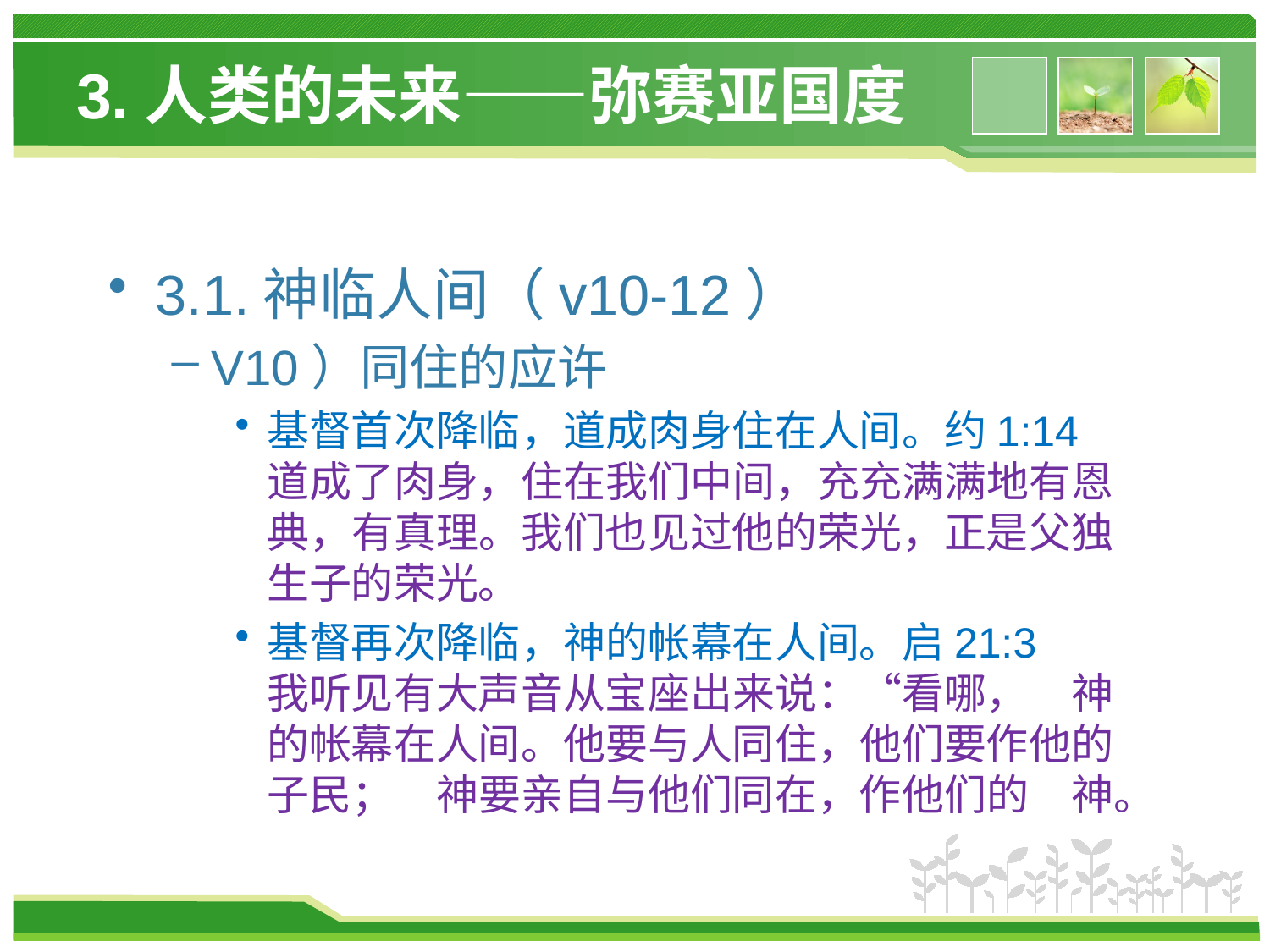

# 3.人类的未来——弥赛亚国度
3.1.神临人间（v10-12）
V10）同住的应许
基督首次降临，道成肉身住在人间。约1:14 道成了肉身，住在我们中间，充充满满地有恩典，有真理。我们也见过他的荣光，正是父独生子的荣光。
基督再次降临，神的帐幕在人间。启21:3    我听见有大声音从宝座出来说：“看哪，　神的帐幕在人间。他要与人同住，他们要作他的子民；　神要亲自与他们同在，作他们的　神。